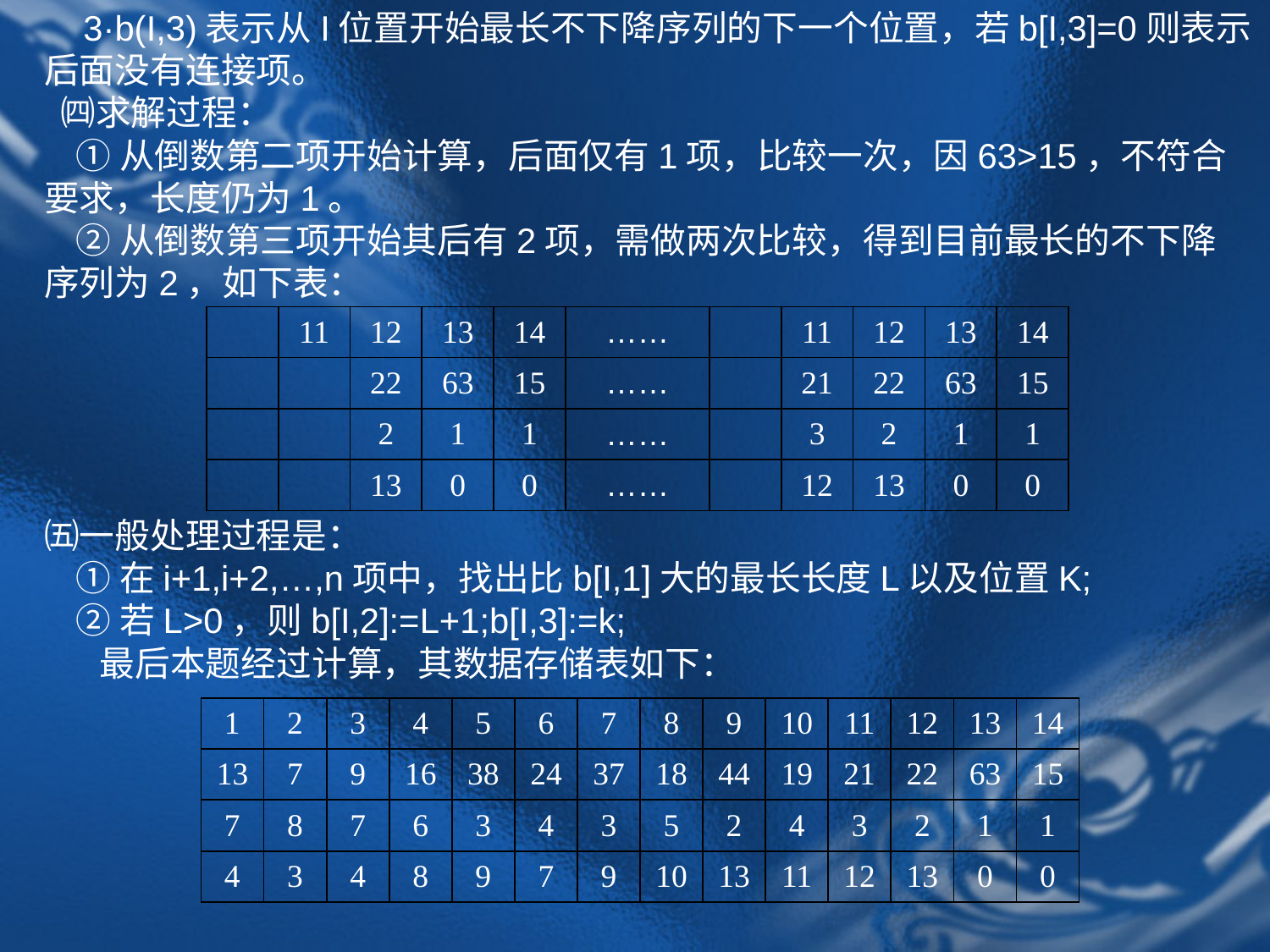

3·b(I,3)表示从I位置开始最长不下降序列的下一个位置，若b[I,3]=0则表示后面没有连接项。
 ㈣求解过程：
    ①从倒数第二项开始计算，后面仅有1项，比较一次，因63>15，不符合要求，长度仍为1。
    ②从倒数第三项开始其后有2项，需做两次比较，得到目前最长的不下降序列为2，如下表：
|  | 11 | 12 | 13 | 14 | …… |  | 11 | 12 | 13 | 14 |
| --- | --- | --- | --- | --- | --- | --- | --- | --- | --- | --- |
|  |  | 22 | 63 | 15 | …… |  | 21 | 22 | 63 | 15 |
|  |  | 2 | 1 | 1 | …… |  | 3 | 2 | 1 | 1 |
|  |  | 13 | 0 | 0 | …… |  | 12 | 13 | 0 | 0 |
㈤一般处理过程是：
    ①在i+1,i+2,…,n项中，找出比b[I,1]大的最长长度L以及位置K;
    ②若L>0，则b[I,2]:=L+1;b[I,3]:=k;
      最后本题经过计算，其数据存储表如下：
| 1 | 2 | 3 | 4 | 5 | 6 | 7 | 8 | 9 | 10 | 11 | 12 | 13 | 14 |
| --- | --- | --- | --- | --- | --- | --- | --- | --- | --- | --- | --- | --- | --- |
| 13 | 7 | 9 | 16 | 38 | 24 | 37 | 18 | 44 | 19 | 21 | 22 | 63 | 15 |
| 7 | 8 | 7 | 6 | 3 | 4 | 3 | 5 | 2 | 4 | 3 | 2 | 1 | 1 |
| 4 | 3 | 4 | 8 | 9 | 7 | 9 | 10 | 13 | 11 | 12 | 13 | 0 | 0 |